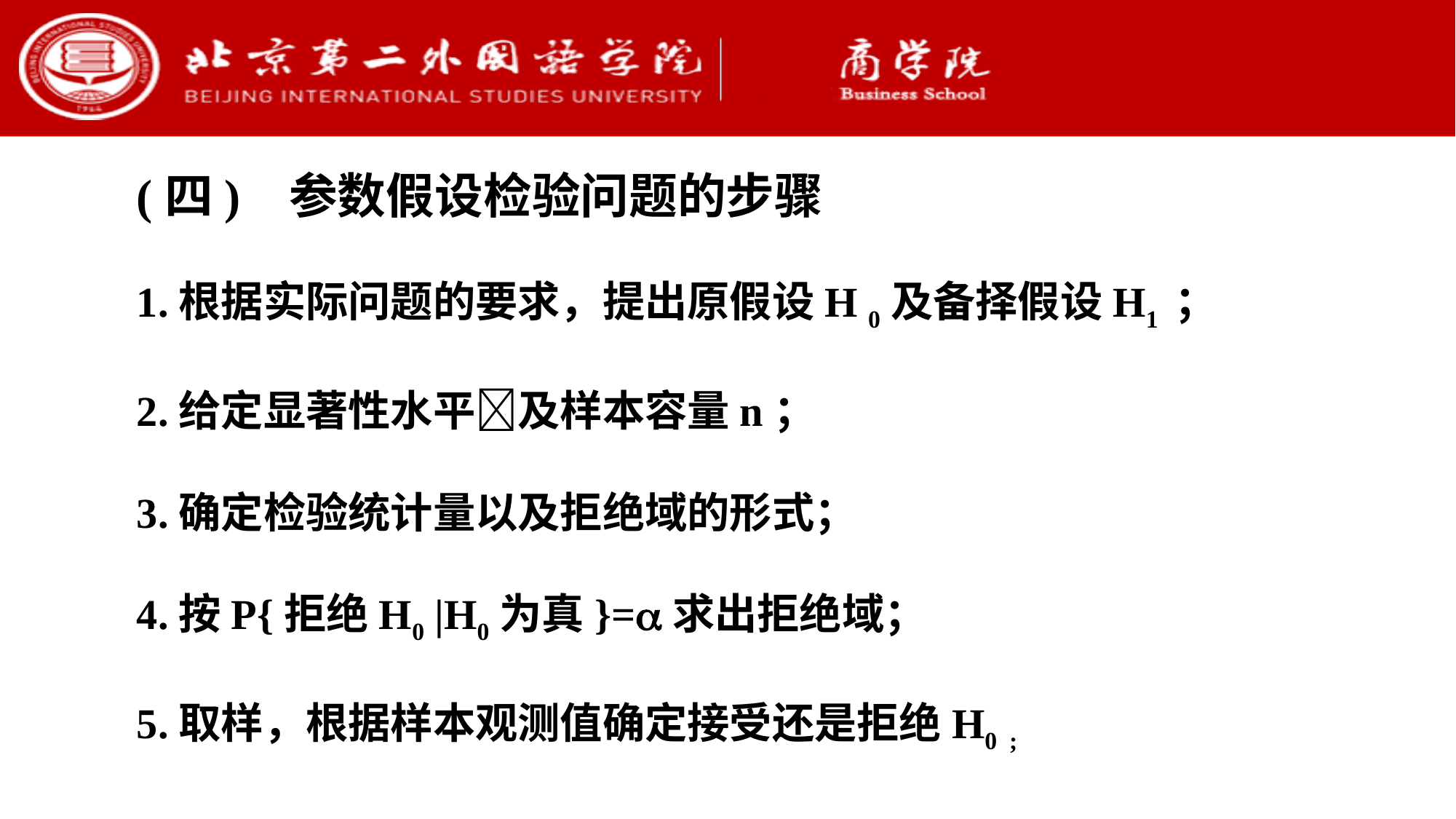

(四)   参数假设检验问题的步骤

1.根据实际问题的要求，提出原假设H 0及备择假设H1 ；

2.给定显著性水平α及样本容量n；

3.确定检验统计量以及拒绝域的形式；

4.按P{拒绝H0 |H0为真}=α求出拒绝域；

5.取样，根据样本观测值确定接受还是拒绝H0  ;